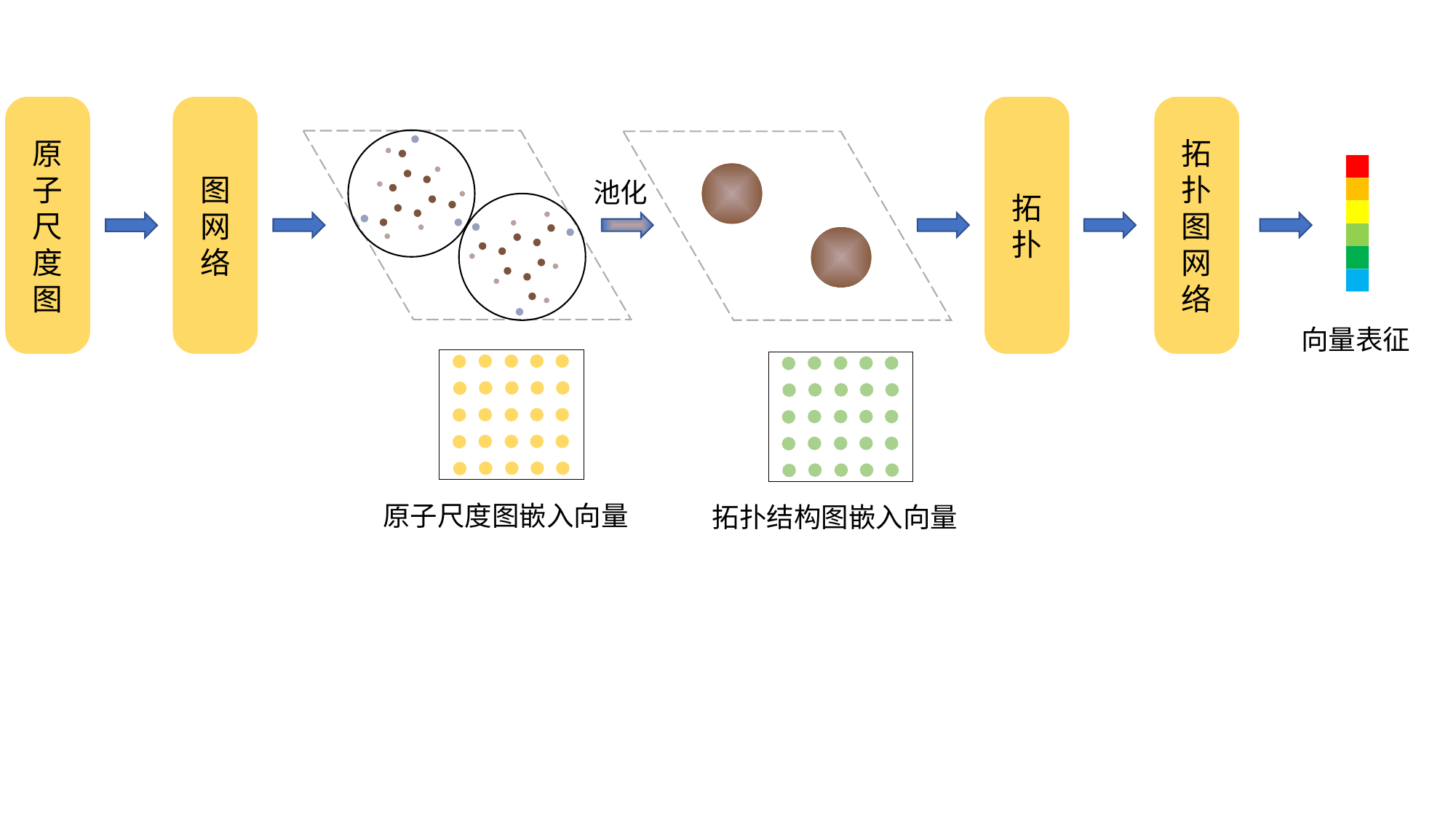

拓扑图网络
原子尺度图
图网络
拓扑

池化

向量表征

原子尺度图嵌入向量
拓扑结构图嵌入向量